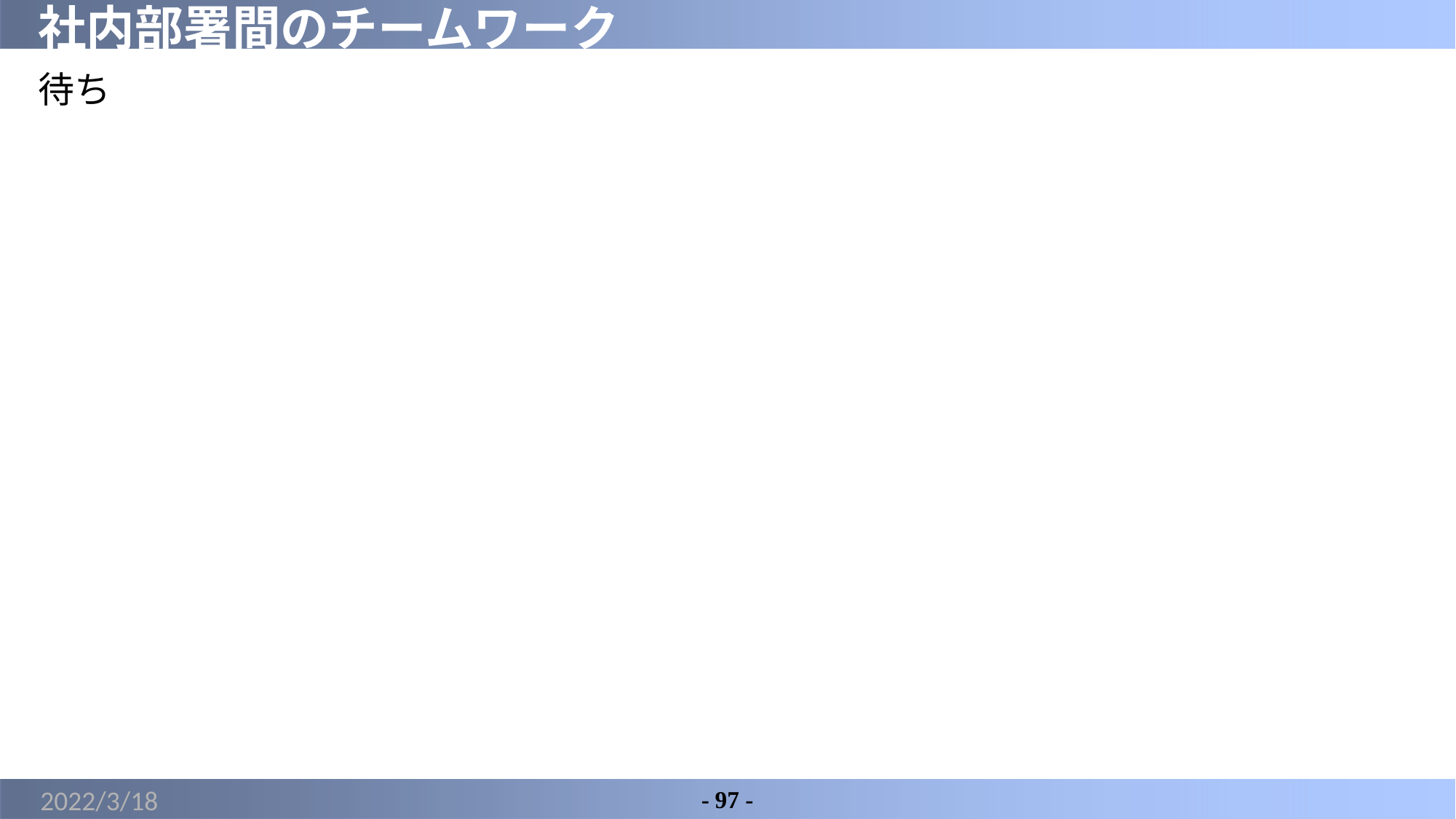

# 社内部署間のチームワーク
待ち
2022/3/18
- 97 -